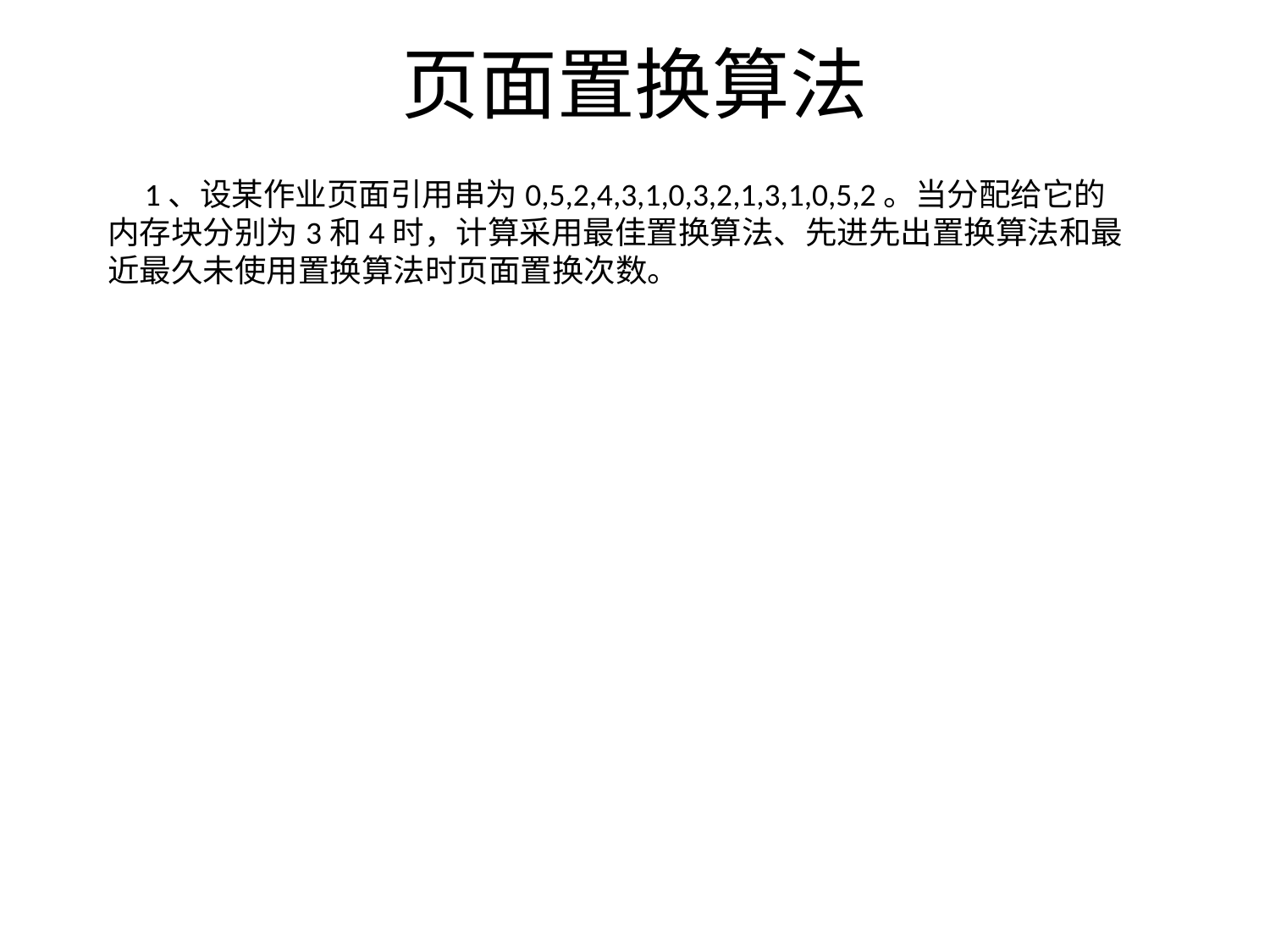

# 页面置换算法
1、设某作业页面引用串为0,5,2,4,3,1,0,3,2,1,3,1,0,5,2。当分配给它的内存块分别为3和4时，计算采用最佳置换算法、先进先出置换算法和最近最久未使用置换算法时页面置换次数。